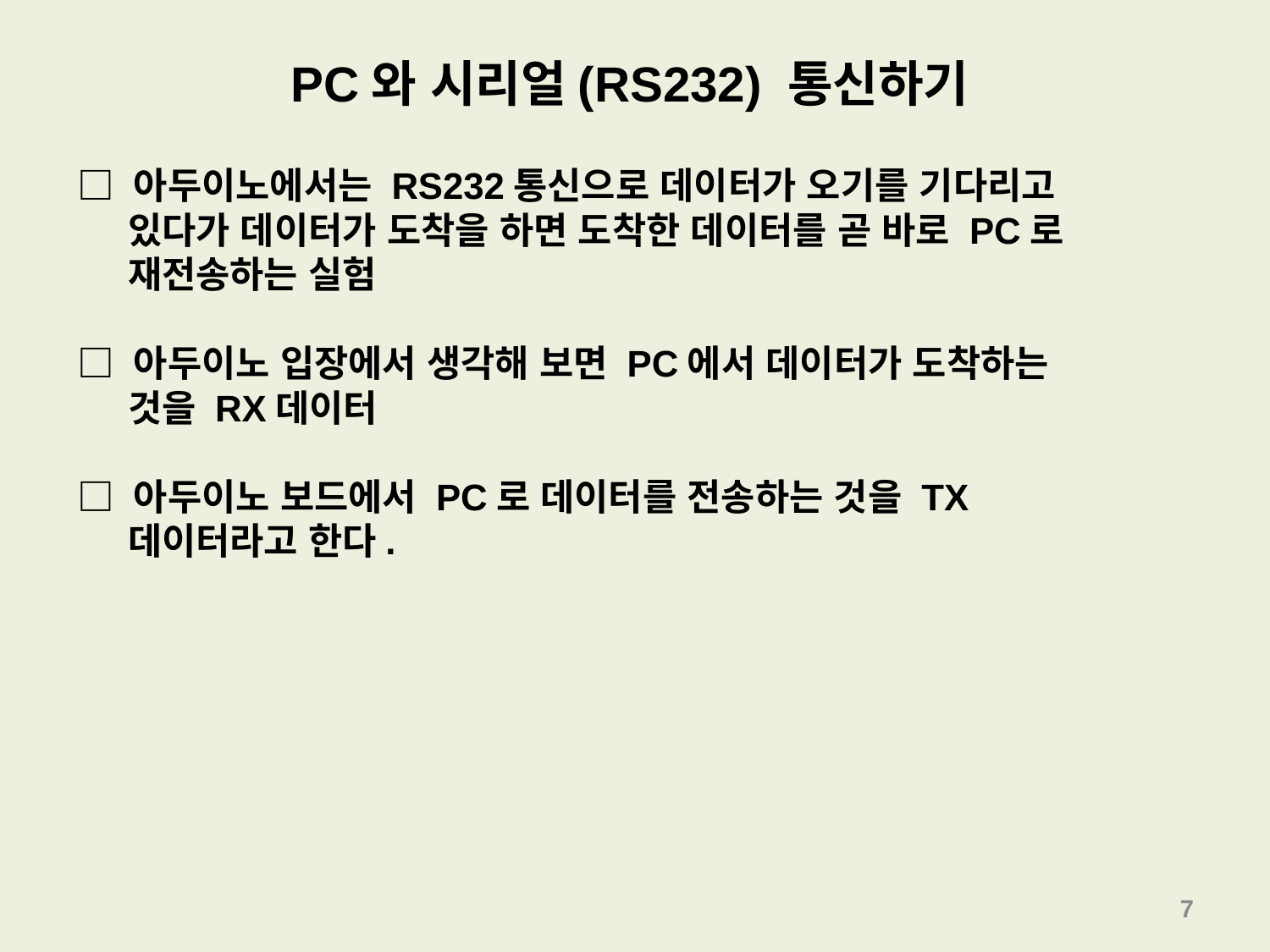

PC와 시리얼(RS232) 통신하기
□ 아두이노에서는 RS232통신으로 데이터가 오기를 기다리고
    있다가 데이터가 도착을 하면 도착한 데이터를 곧 바로 PC로
    재전송하는 실험

□ 아두이노 입장에서 생각해 보면 PC에서 데이터가 도착하는
    것을 RX데이터

□ 아두이노 보드에서 PC로 데이터를 전송하는 것을 TX
    데이터라고 한다.

7